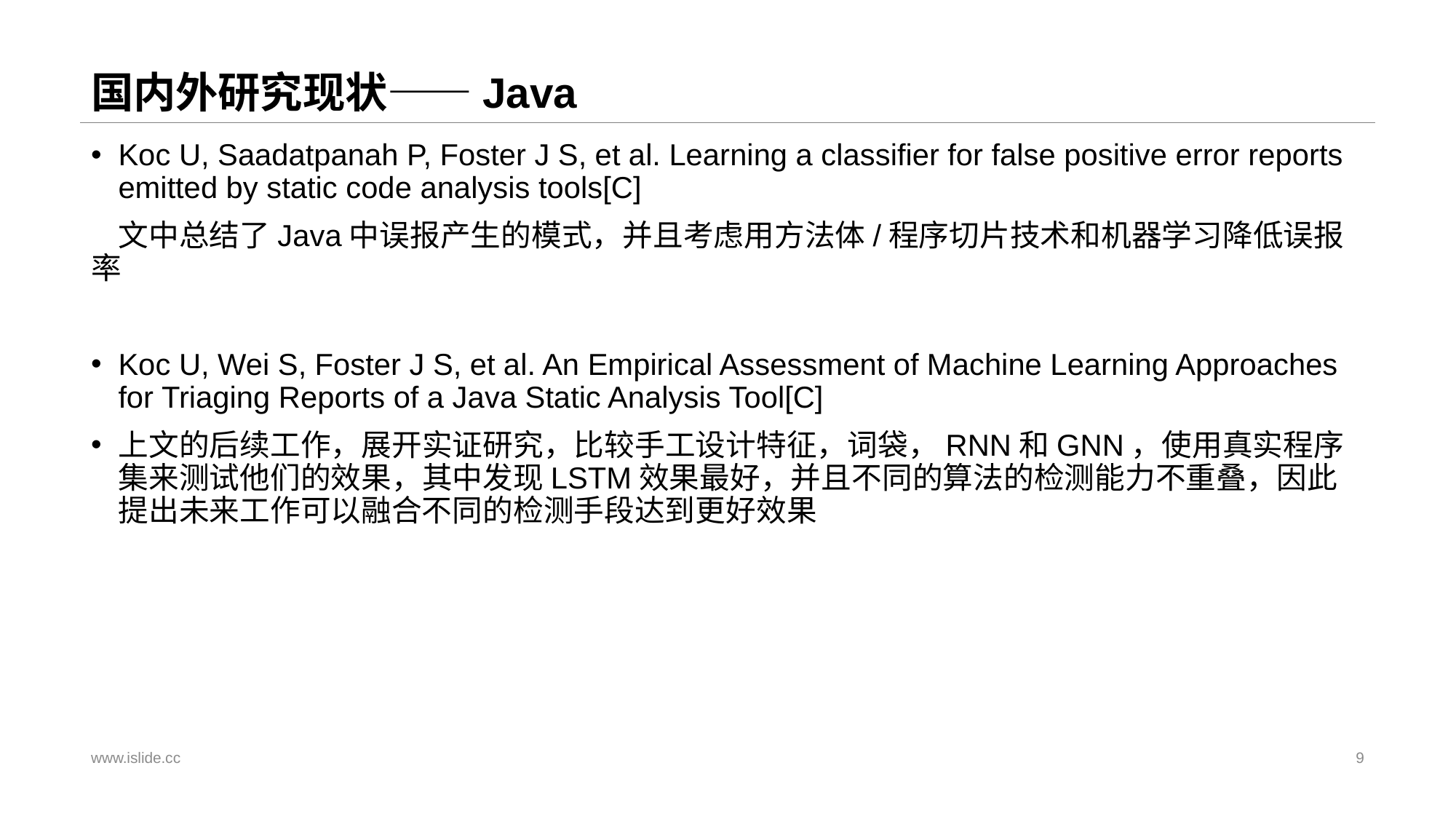

# 国内外研究现状——Java
Koc U, Saadatpanah P, Foster J S, et al. Learning a classifier for false positive error reports emitted by static code analysis tools[C]
   文中总结了Java中误报产生的模式，并且考虑用方法体/程序切片技术和机器学习降低误报率

Koc U, Wei S, Foster J S, et al. An Empirical Assessment of Machine Learning Approaches for Triaging Reports of a Java Static Analysis Tool[C]
上文的后续工作，展开实证研究，比较手工设计特征，词袋，RNN和GNN，使用真实程序集来测试他们的效果，其中发现LSTM效果最好，并且不同的算法的检测能力不重叠，因此提出未来工作可以融合不同的检测手段达到更好效果
www.islide.cc
9